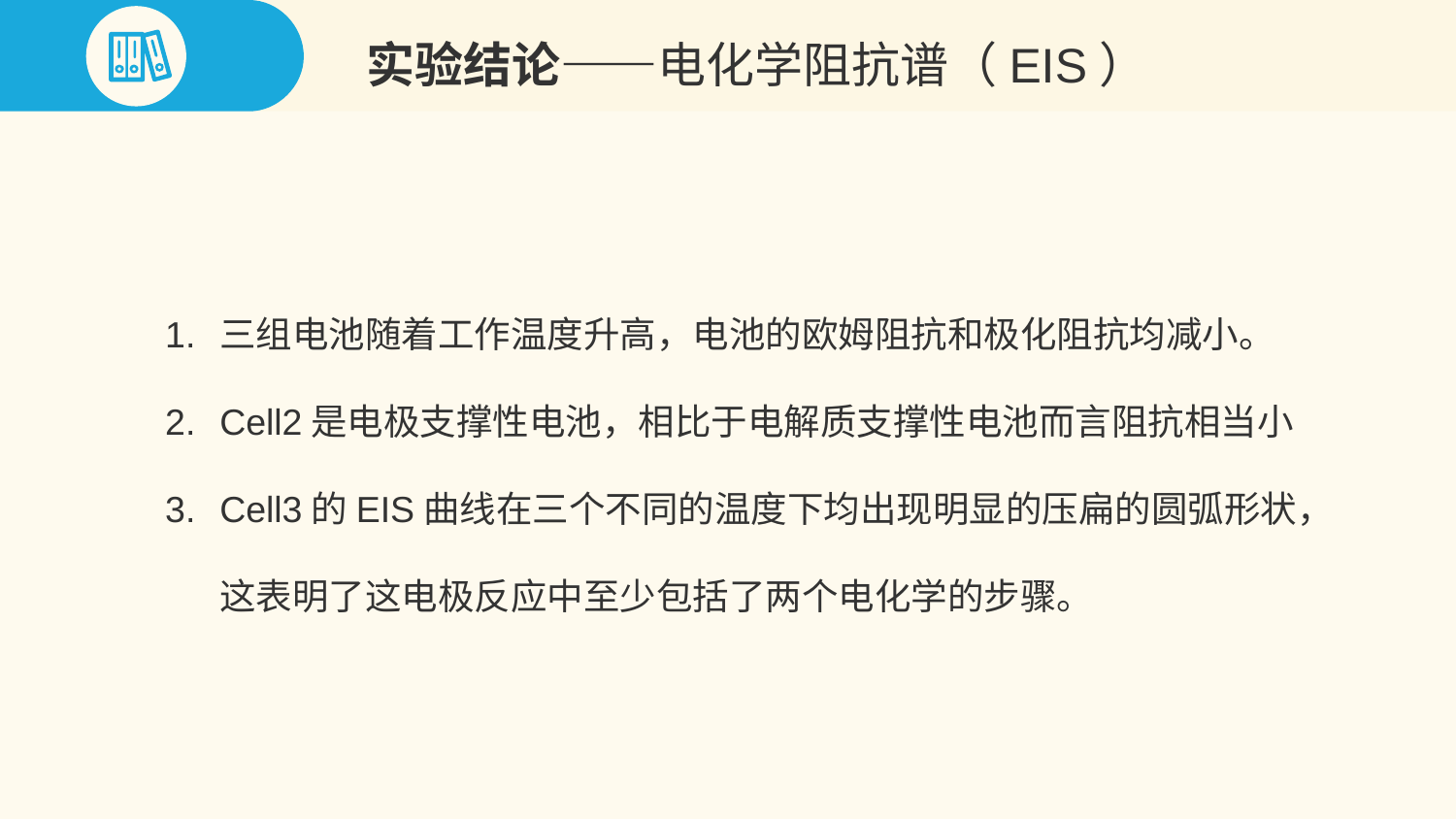

实验结论——电化学阻抗谱（EIS）

三组电池随着工作温度升高，电池的欧姆阻抗和极化阻抗均减小。
Cell2是电极支撑性电池，相比于电解质支撑性电池而言阻抗相当小
Cell3的EIS曲线在三个不同的温度下均出现明显的压扁的圆弧形状，这表明了这电极反应中至少包括了两个电化学的步骤。